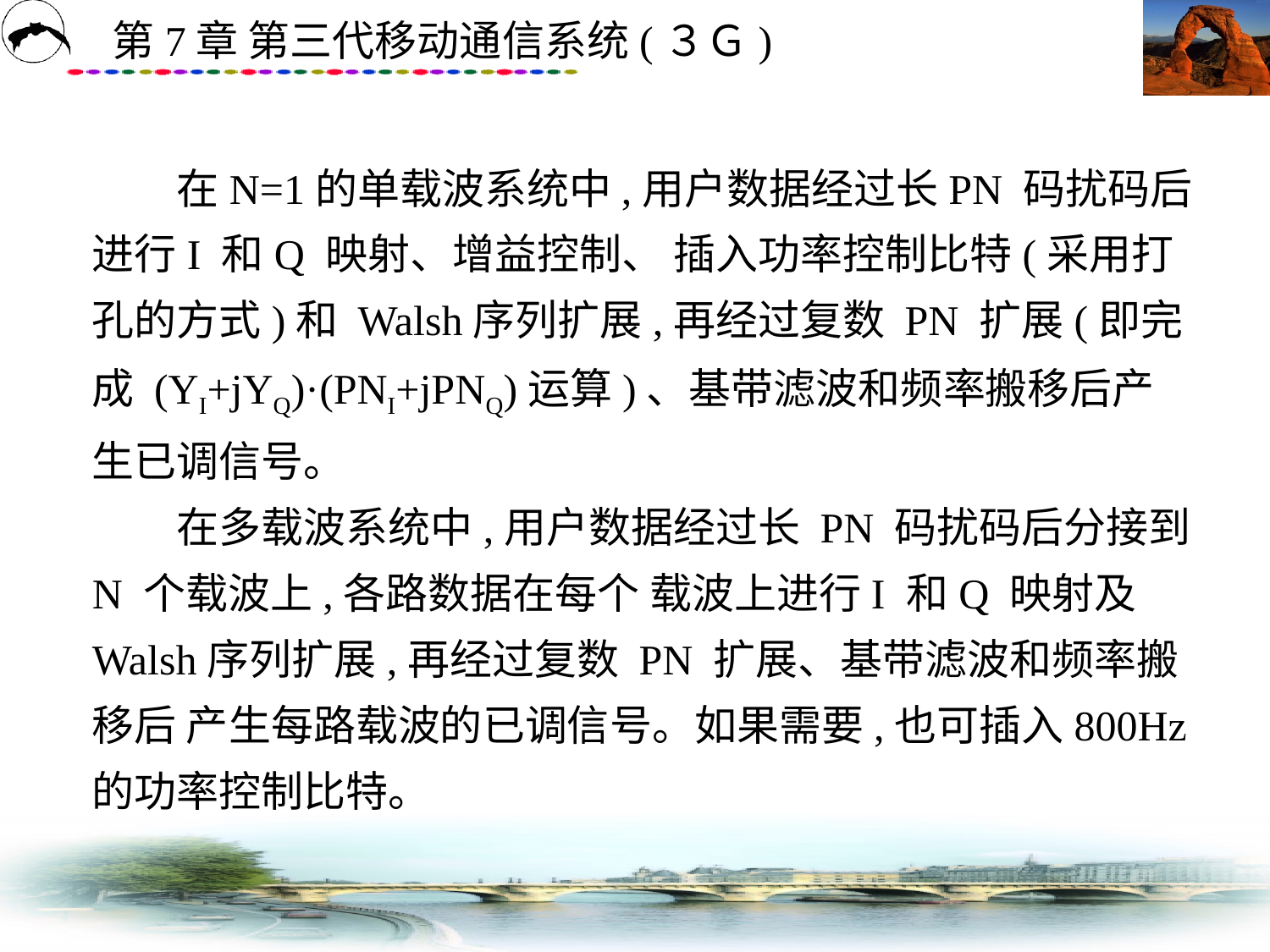

# 在N=1的单载波系统中,用户数据经过长PN 码扰码后进行I 和Q 映射、增益控制、 插入功率控制比特(采用打孔的方式)和 Walsh序列扩展,再经过复数 PN 扩展(即完成 (YI+jYQ)·(PNI+jPNQ)运算)、基带滤波和频率搬移后产生已调信号。 　　在多载波系统中,用户数据经过长 PN 码扰码后分接到 N 个载波上,各路数据在每个 载波上进行I 和Q 映射及 Walsh序列扩展,再经过复数 PN 扩展、基带滤波和频率搬移后 产生每路载波的已调信号。如果需要,也可插入800Hz的功率控制比特。